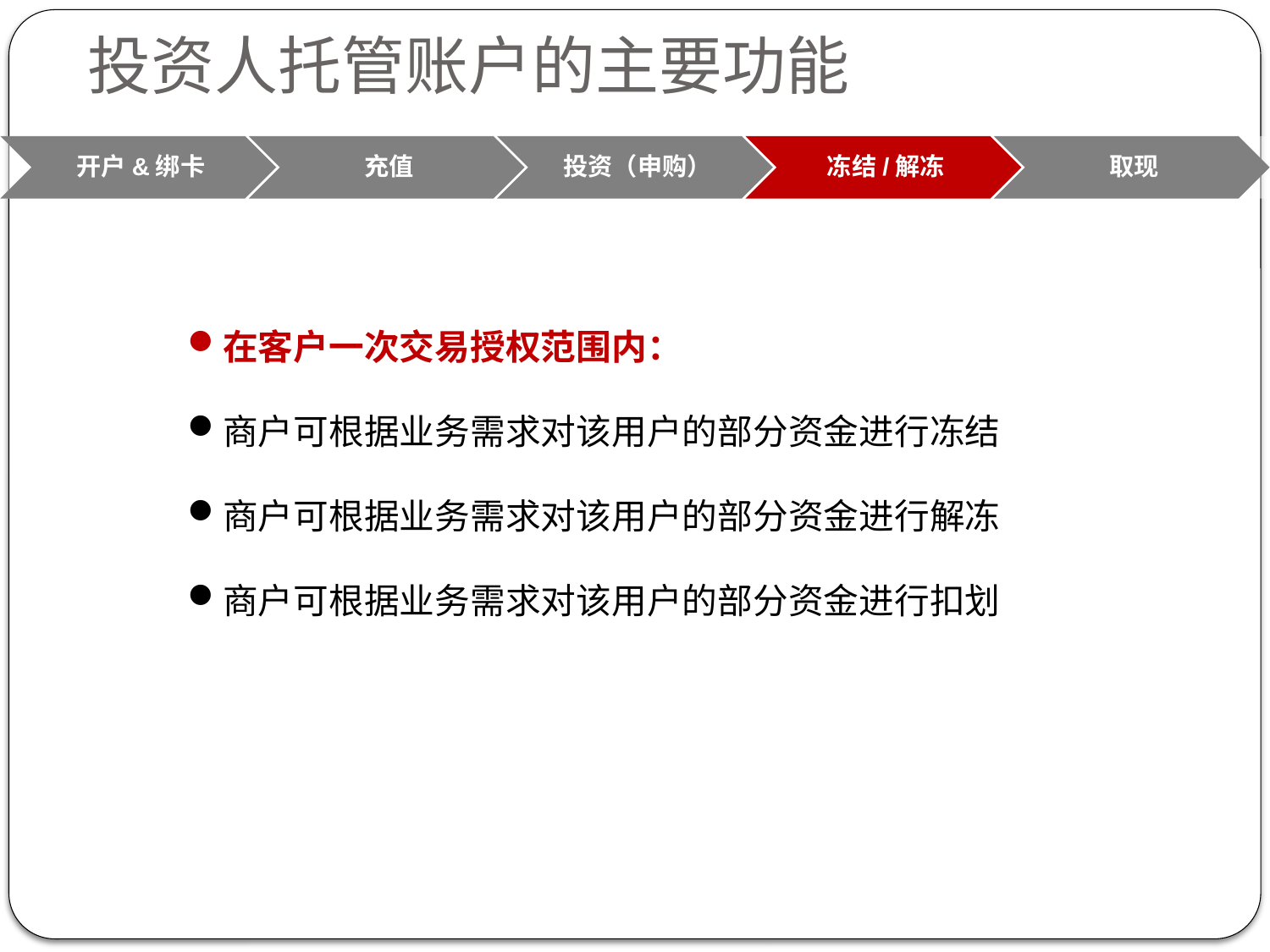

投资人托管账户的主要功能
开户&绑卡
充值
投资（申购）
冻结/解冻
取现
在客户一次交易授权范围内：
商户可根据业务需求对该用户的部分资金进行冻结
商户可根据业务需求对该用户的部分资金进行解冻
商户可根据业务需求对该用户的部分资金进行扣划